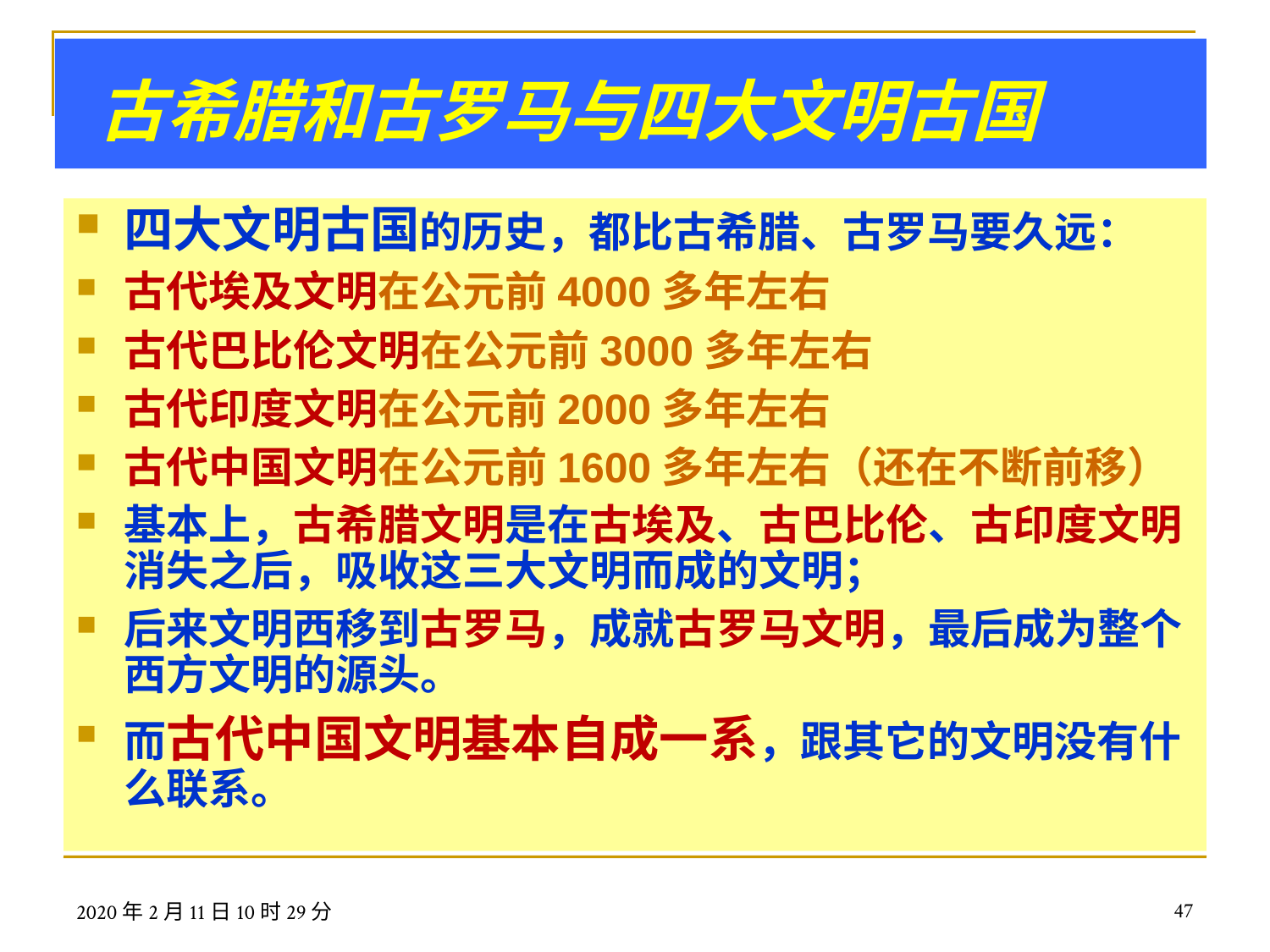

# 古希腊和古罗马与四大文明古国
四大文明古国的历史，都比古希腊、古罗马要久远：
古代埃及文明在公元前4000多年左右
古代巴比伦文明在公元前3000多年左右
古代印度文明在公元前2000多年左右
古代中国文明在公元前1600多年左右（还在不断前移）
基本上，古希腊文明是在古埃及、古巴比伦、古印度文明消失之后，吸收这三大文明而成的文明；
后来文明西移到古罗马，成就古罗马文明，最后成为整个西方文明的源头。
而古代中国文明基本自成一系，跟其它的文明没有什么联系。
2020年2月11日10时29分
47